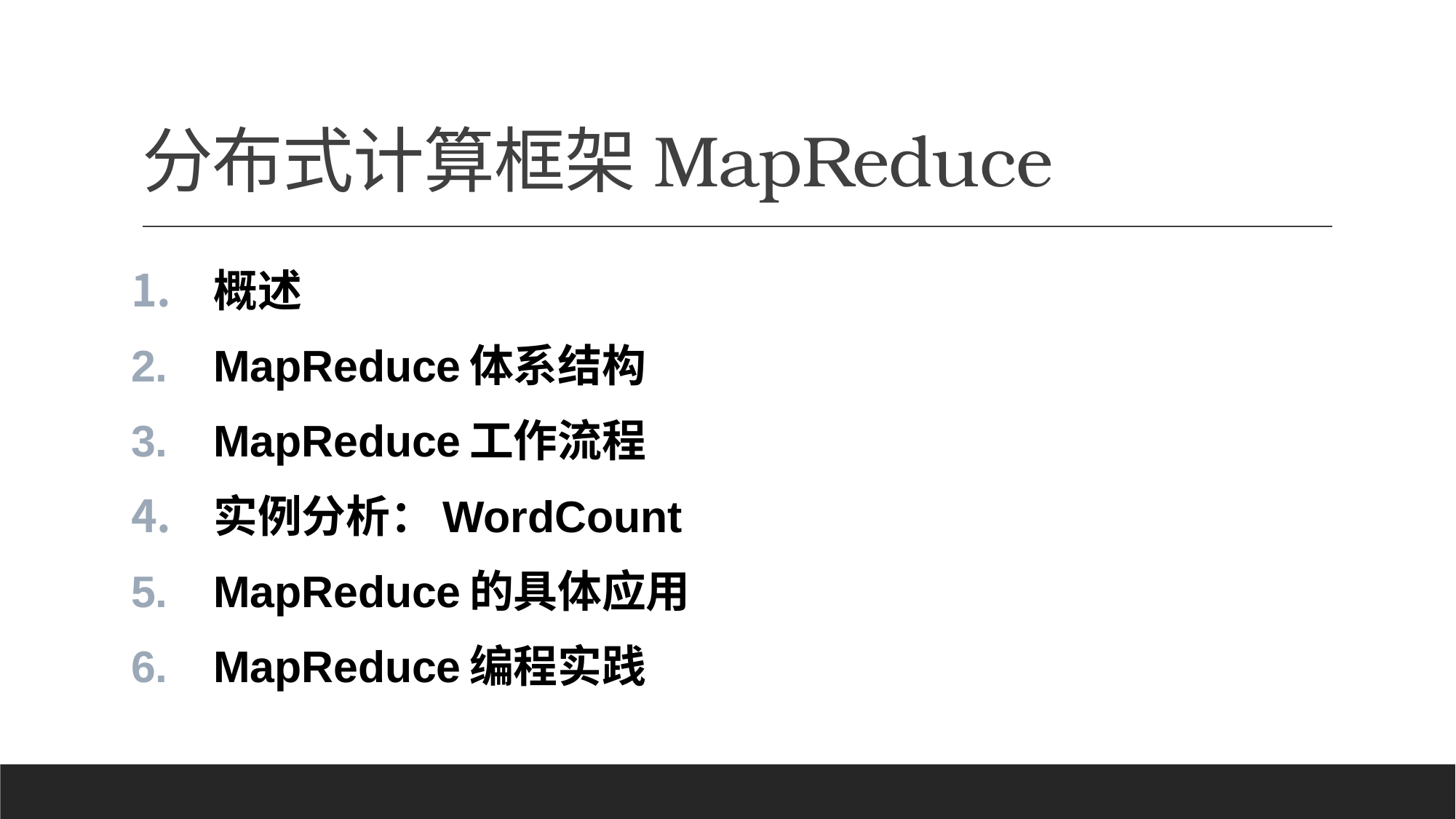

# 分布式计算框架MapReduce
概述
MapReduce体系结构
MapReduce工作流程
实例分析：WordCount
MapReduce的具体应用
MapReduce编程实践